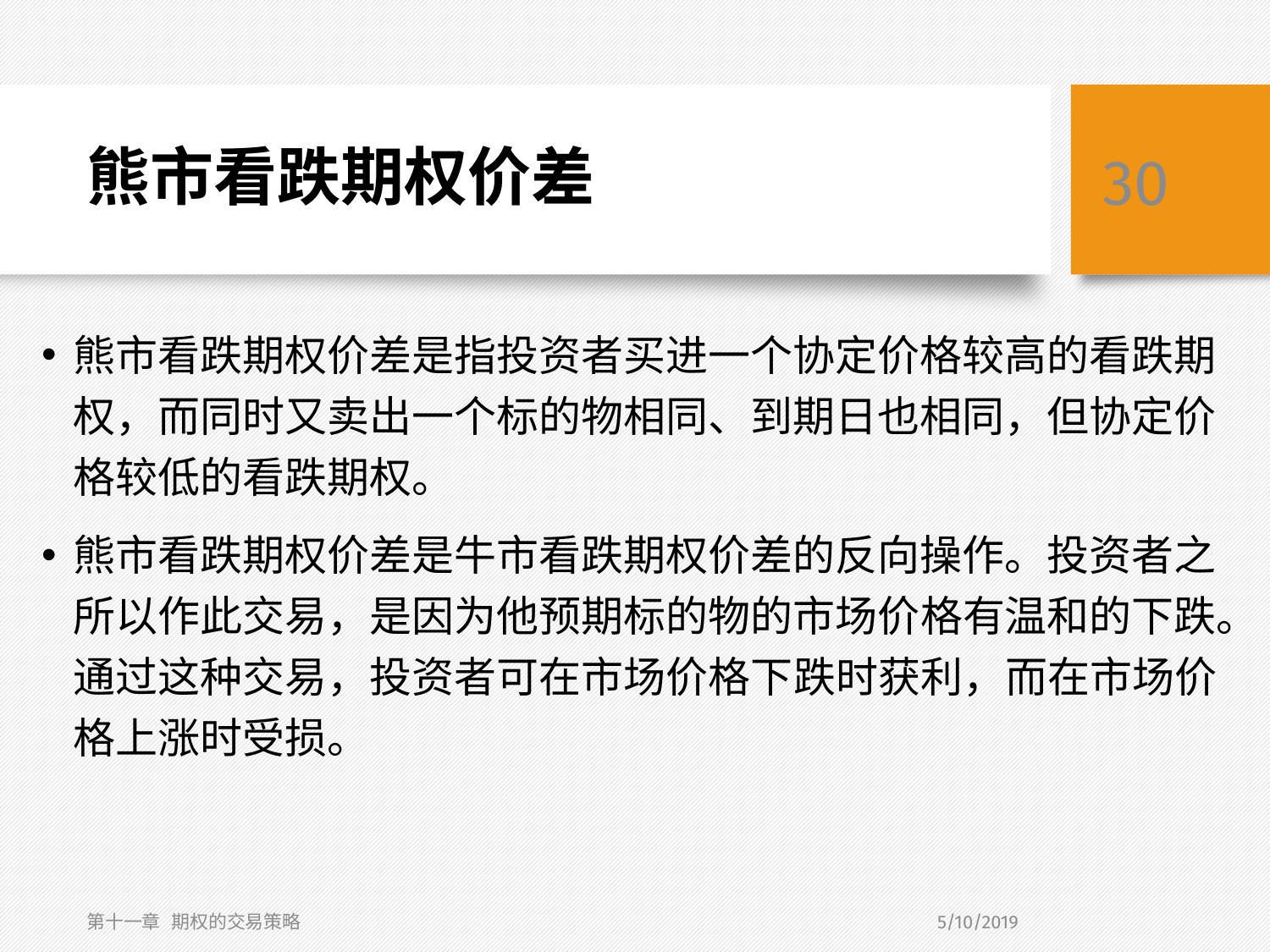

# 熊市看跌期权价差
30
熊市看跌期权价差是指投资者买进一个协定价格较高的看跌期权，而同时又卖出一个标的物相同、到期日也相同，但协定价格较低的看跌期权。
熊市看跌期权价差是牛市看跌期权价差的反向操作。投资者之所以作此交易，是因为他预期标的物的市场价格有温和的下跌。通过这种交易，投资者可在市场价格下跌时获利，而在市场价格上涨时受损。
5/10/2019
第十一章  期权的交易策略